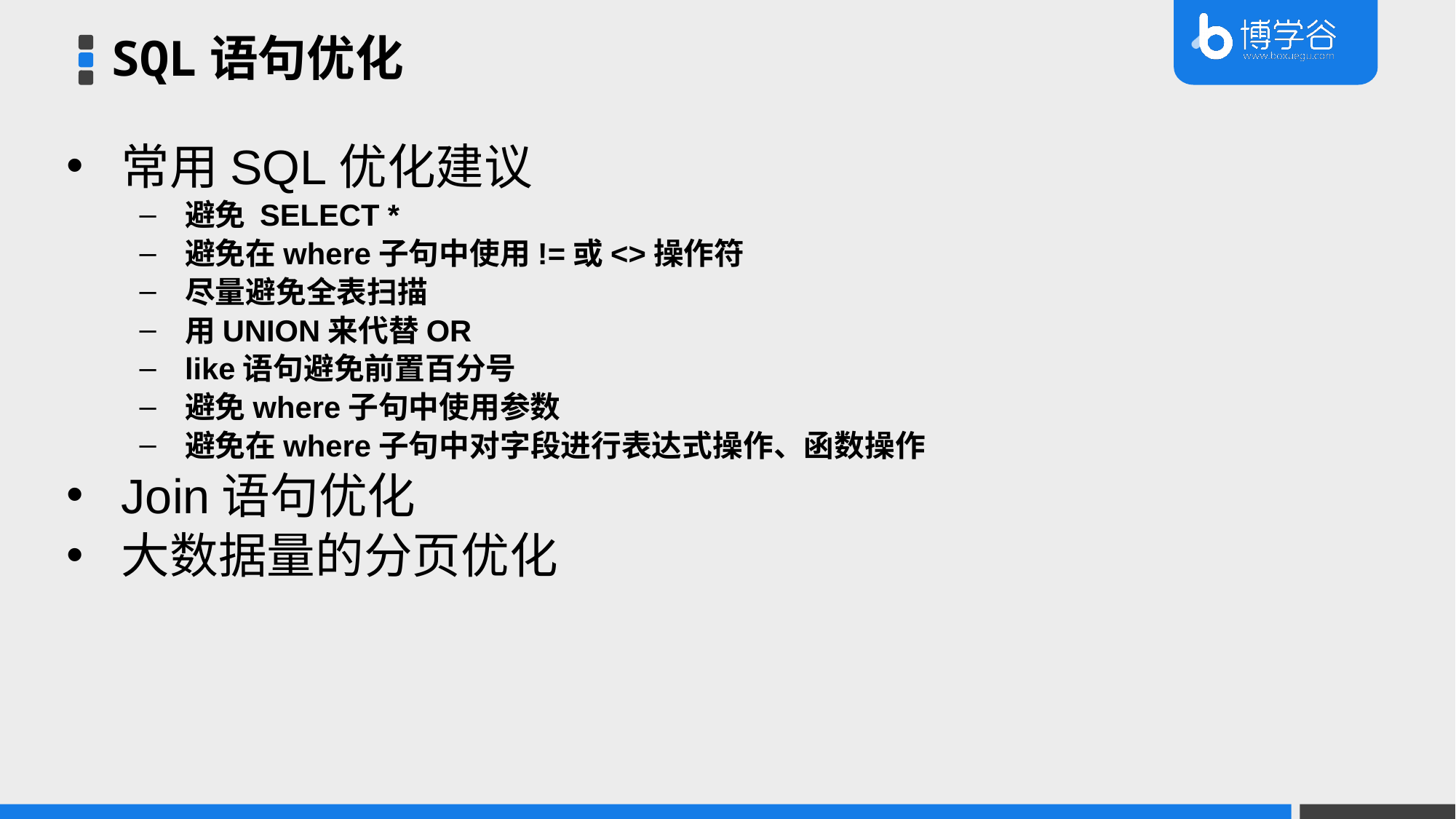

SQL语句优化
常用SQL优化建议
避免 SELECT *
避免在where子句中使用!=或<>操作符
尽量避免全表扫描
用UNION来代替OR
like语句避免前置百分号
避免where子句中使用参数
避免在where子句中对字段进行表达式操作、函数操作
Join语句优化
大数据量的分页优化